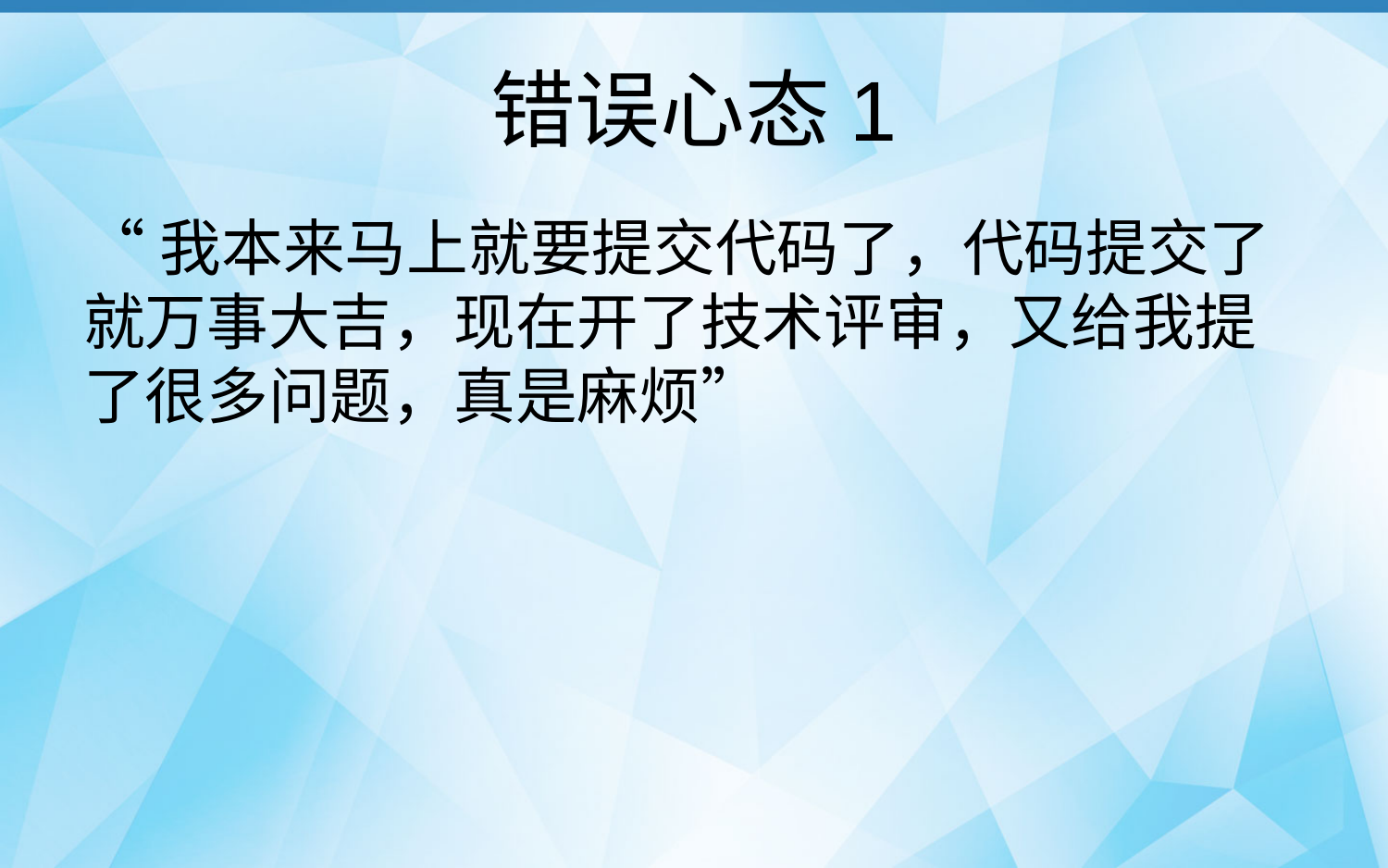

# 错误心态1
“我本来马上就要提交代码了，代码提交了就万事大吉，现在开了技术评审，又给我提了很多问题，真是麻烦”